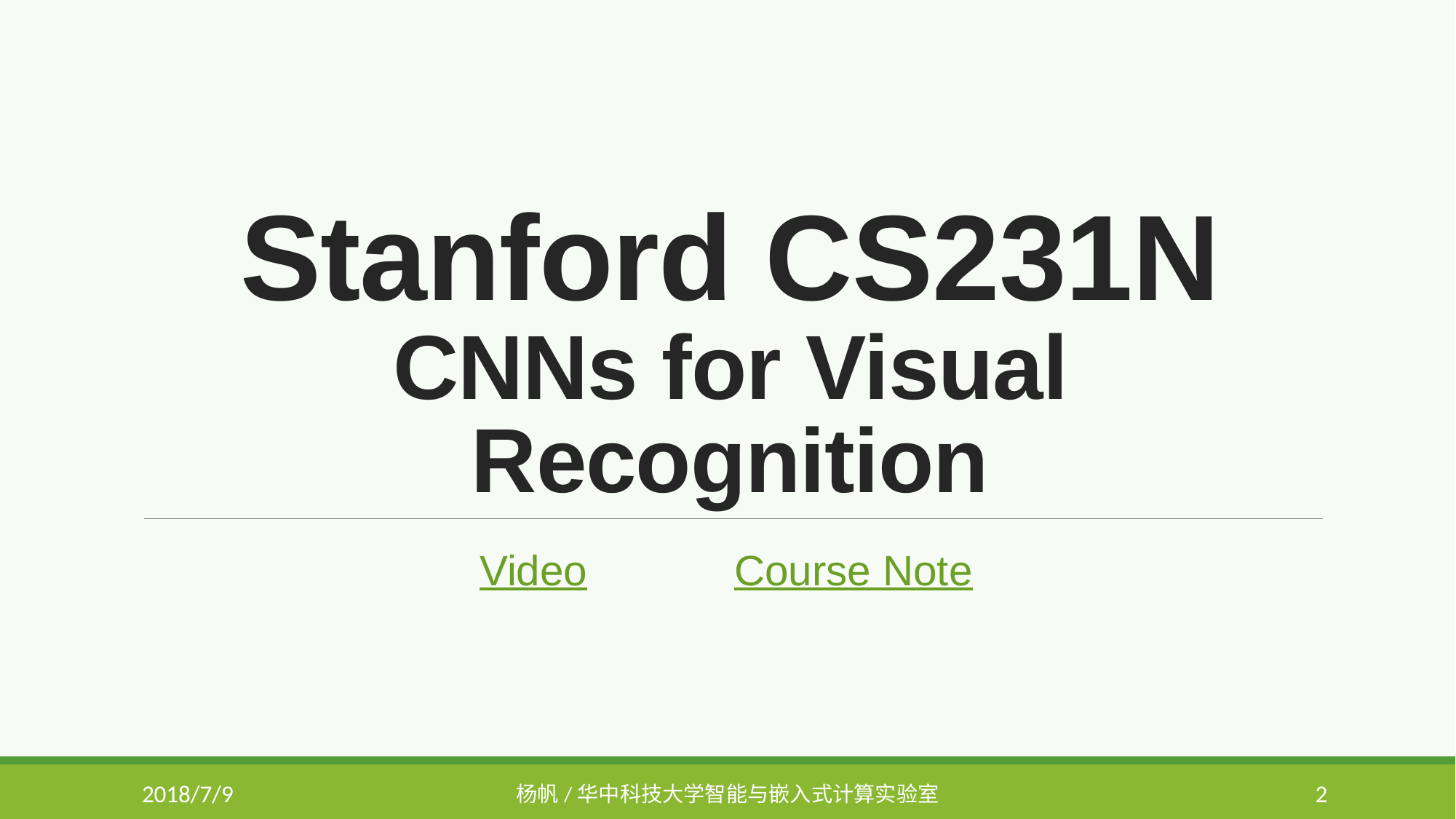

# Stanford CS231N CNNs for Visual Recognition
Video
Course Note
2018/7/9
杨帆/华中科技大学智能与嵌入式计算实验室
2